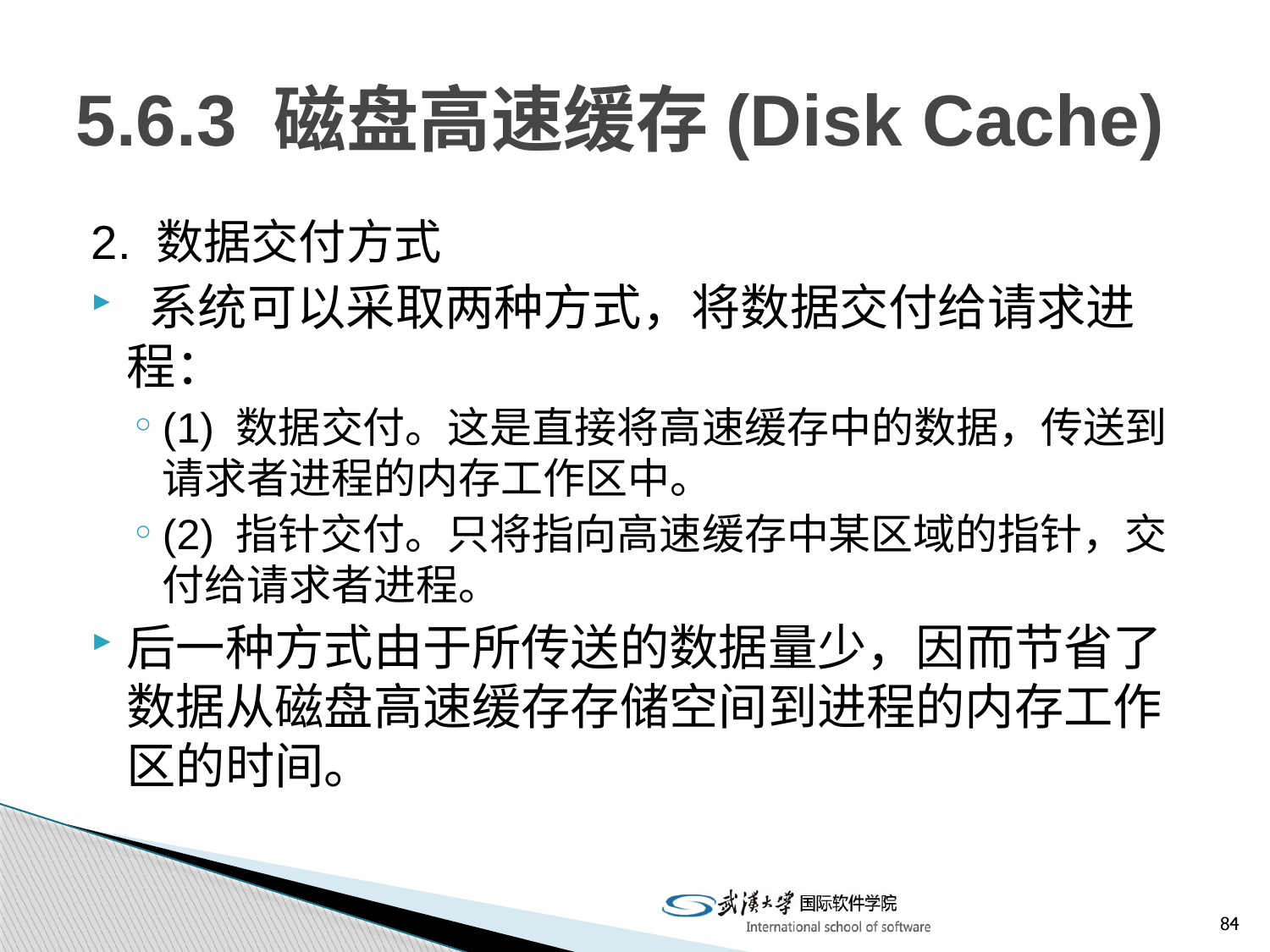

# 5.6.3 磁盘高速缓存(Disk Cache)
2. 数据交付方式
 系统可以采取两种方式，将数据交付给请求进程：
(1) 数据交付。这是直接将高速缓存中的数据，传送到请求者进程的内存工作区中。
(2) 指针交付。只将指向高速缓存中某区域的指针，交付给请求者进程。
后一种方式由于所传送的数据量少，因而节省了数据从磁盘高速缓存存储空间到进程的内存工作区的时间。
84